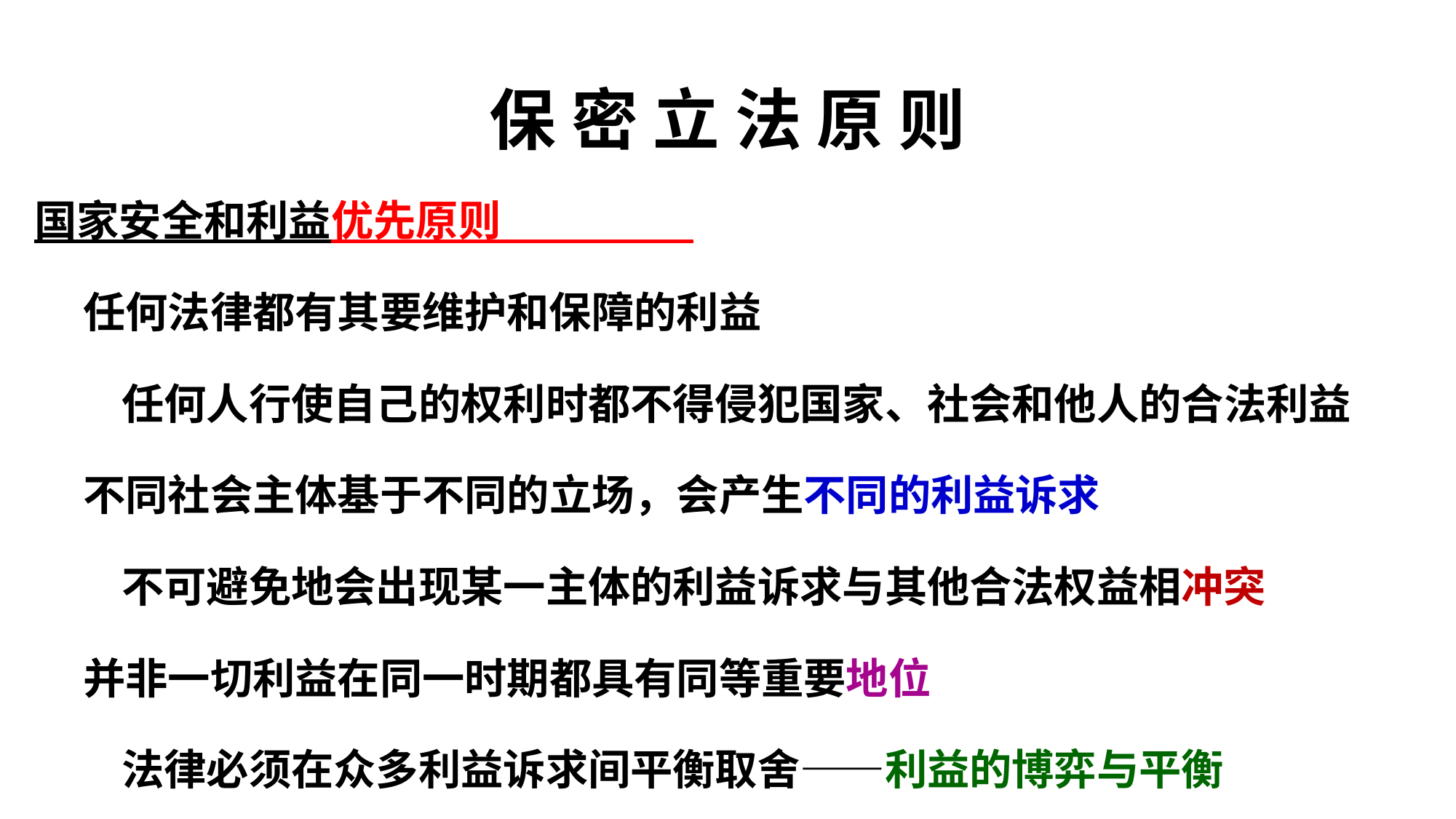

# 保 密 立 法 原 则
国家安全和利益优先原则
    任何法律都有其要维护和保障的利益
        任何人行使自己的权利时都不得侵犯国家、社会和他人的合法利益
    不同社会主体基于不同的立场，会产生不同的利益诉求
        不可避免地会出现某一主体的利益诉求与其他合法权益相冲突
    并非一切利益在同一时期都具有同等重要地位
        法律必须在众多利益诉求间平衡取舍——利益的博弈与平衡